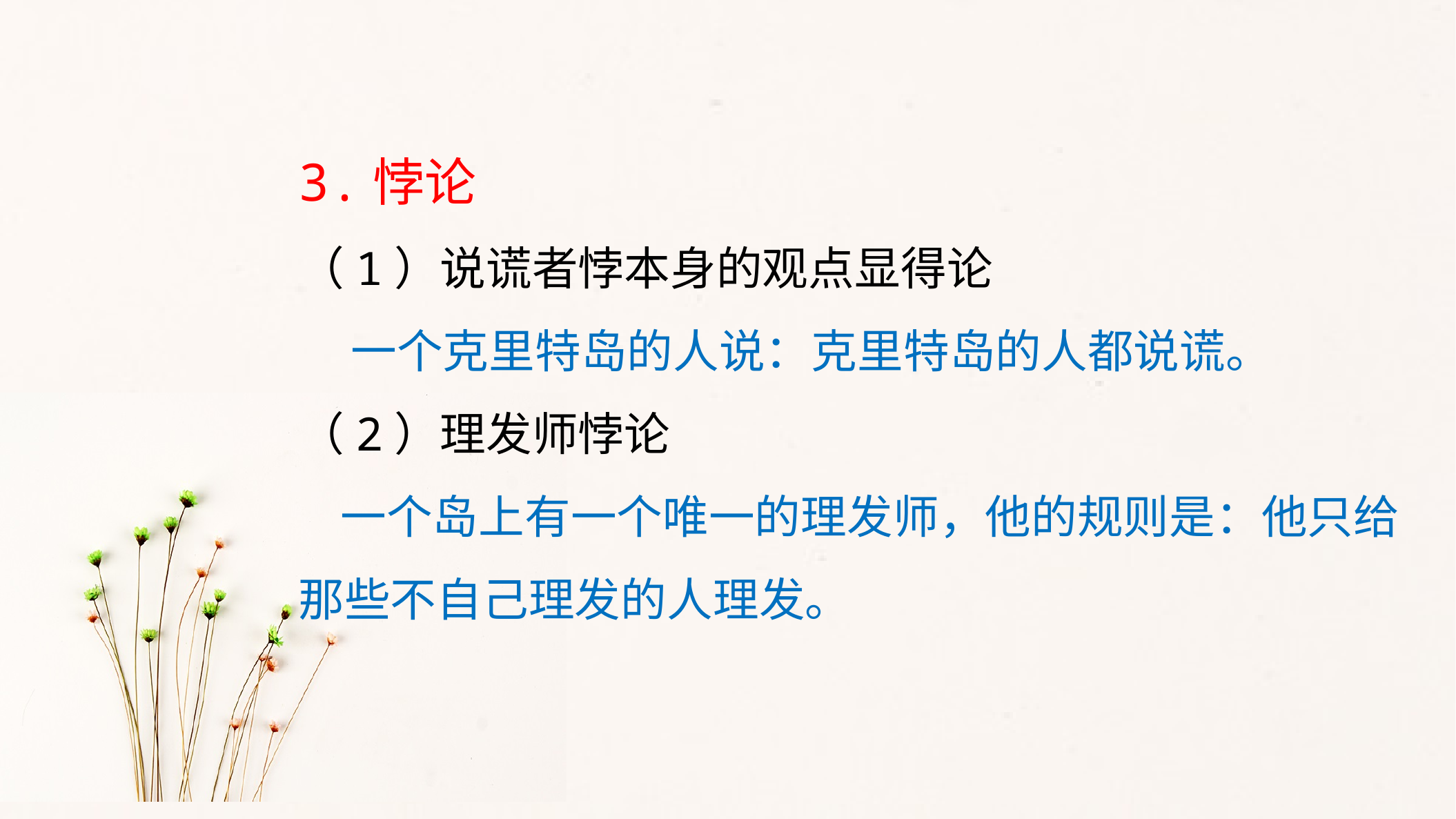

3.悖论
（1）说谎者悖本身的观点显得论
    一个克里特岛的人说：克里特岛的人都说谎。
（2）理发师悖论
   一个岛上有一个唯一的理发师，他的规则是：他只给那些不自己理发的人理发。